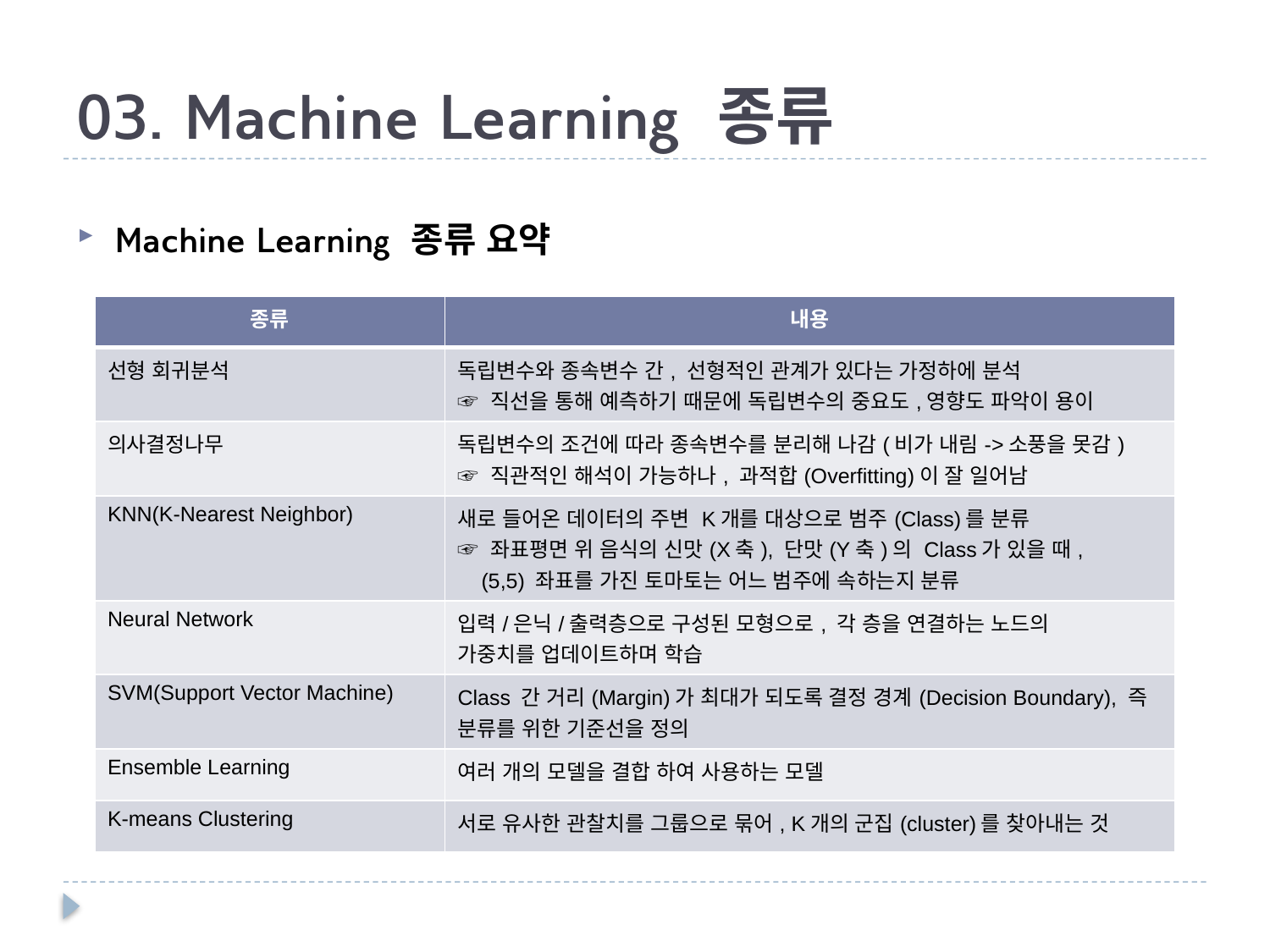

# 03. Machine Learning 종류
Machine Learning 종류 요약
| 종류 | 내용 |
| --- | --- |
| 선형 회귀분석 | 독립변수와 종속변수 간, 선형적인 관계가 있다는 가정하에 분석 ☞ 직선을 통해 예측하기 때문에 독립변수의 중요도,영향도 파악이 용이 |
| 의사결정나무 | 독립변수의 조건에 따라 종속변수를 분리해 나감(비가 내림->소풍을 못감) ☞ 직관적인 해석이 가능하나, 과적합(Overfitting)이 잘 일어남 |
| KNN(K-Nearest Neighbor) | 새로 들어온 데이터의 주변 K개를 대상으로 범주(Class)를 분류 ☞ 좌표평면 위 음식의 신맛(X축), 단맛(Y축)의 Class가 있을 때, (5,5) 좌표를 가진 토마토는 어느 범주에 속하는지 분류 |
| Neural Network | 입력/은닉/출력층으로 구성된 모형으로, 각 층을 연결하는 노드의 가중치를 업데이트하며 학습 |
| SVM(Support Vector Machine) | Class 간 거리(Margin)가 최대가 되도록 결정 경계(Decision Boundary), 즉 분류를 위한 기준선을 정의 |
| Ensemble Learning | 여러 개의 모델을 결합 하여 사용하는 모델 |
| K-means Clustering | 서로 유사한 관찰치를 그룹으로 묶어, K개의 군집(cluster)를 찾아내는 것 |